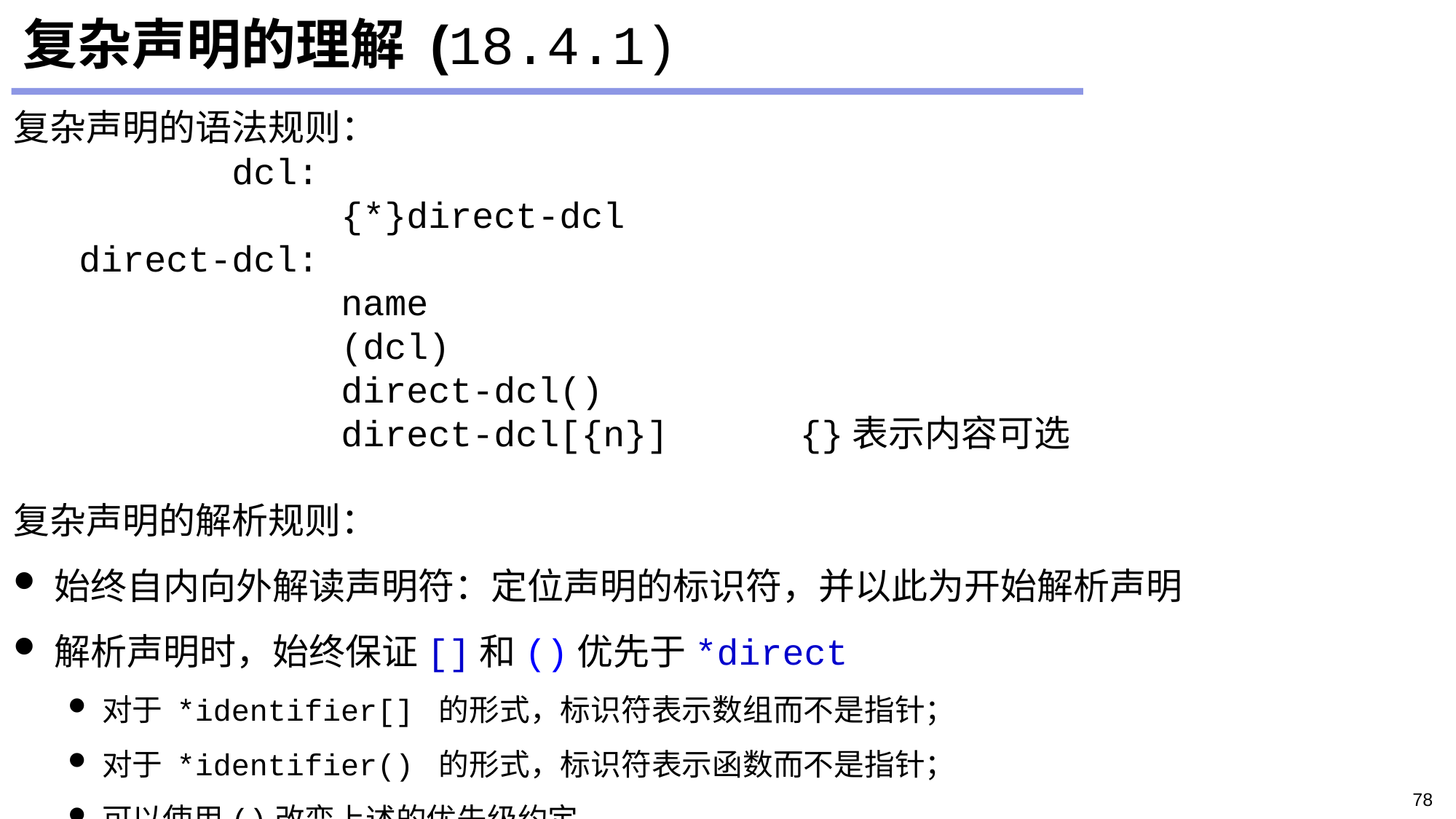

# 复杂声明的理解 (18.4.1)
复杂声明的语法规则：
		dcl:
			{*}direct-dcl
   direct-dcl:
			name
			(dcl)
			direct-dcl()
			direct-dcl[{n}]      {}表示内容可选

复杂声明的解析规则：
始终自内向外解读声明符：定位声明的标识符，并以此为开始解析声明
解析声明时，始终保证[]和()优先于*direct
对于 *identifier[] 的形式，标识符表示数组而不是指针；
对于 *identifier() 的形式，标识符表示函数而不是指针；
可以使用()改变上述的优先级约定
int (*p)[5] 和 int *p[5]
int (*f)(double) 和 int *f(double)

78